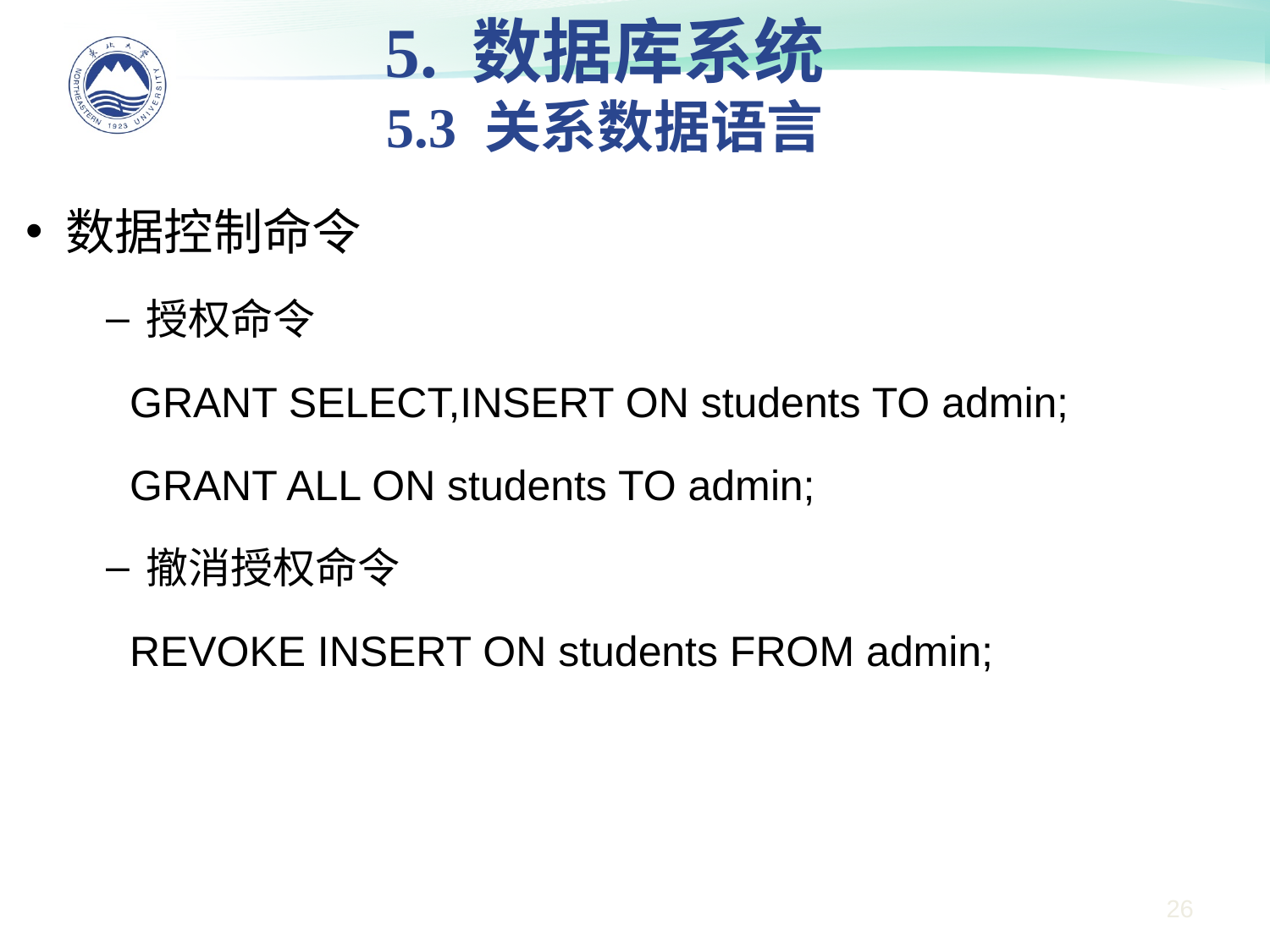

5. 数据库系统
5.3 关系数据语言
#
数据控制命令
授权命令
  GRANT SELECT,INSERT ON students TO admin;
  GRANT ALL ON students TO admin;
撤消授权命令
  REVOKE INSERT ON students FROM admin;
26